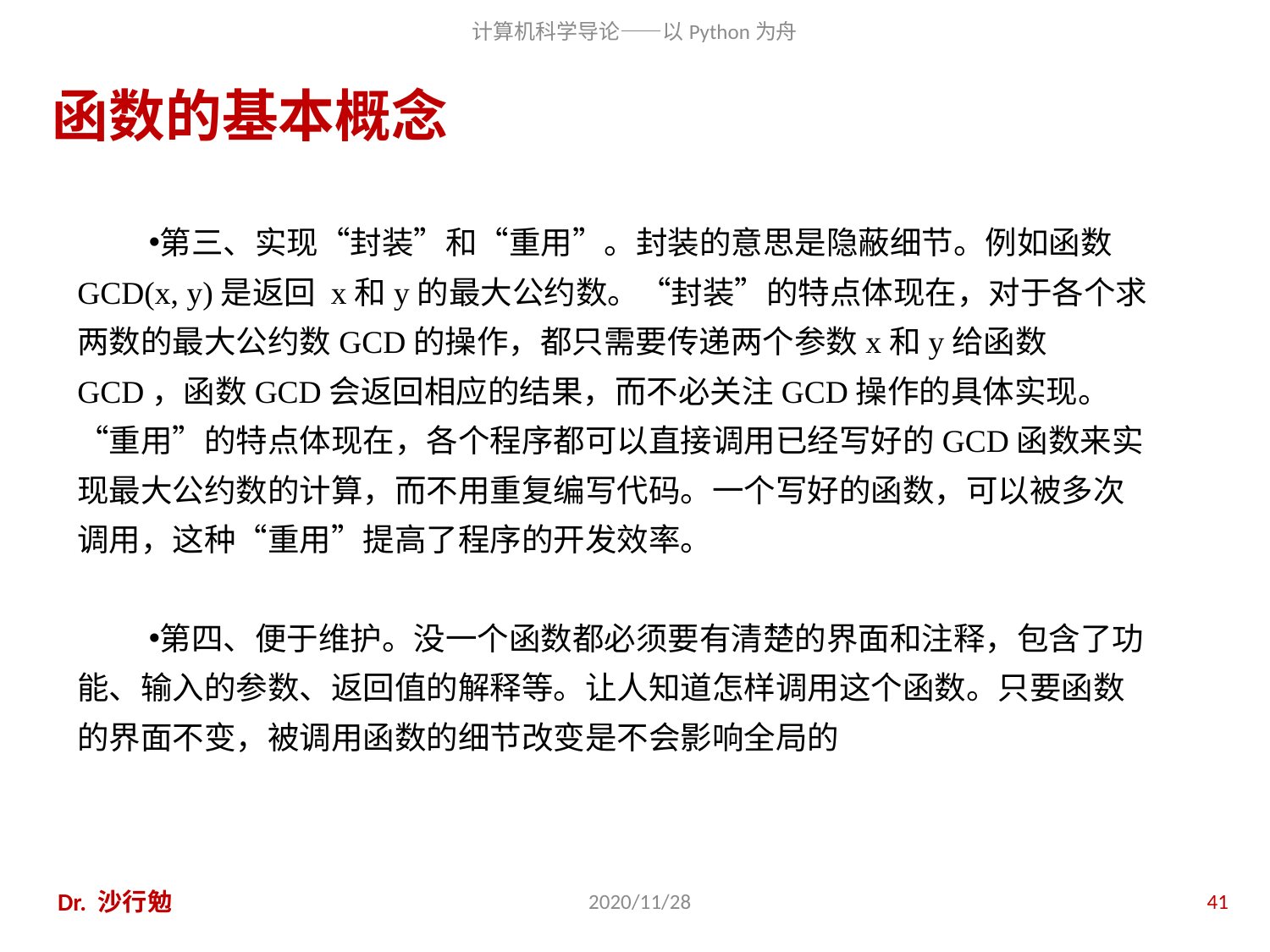

# 函数的基本概念
第三、实现“封装”和“重用”。封装的意思是隐蔽细节。例如函数GCD(x, y)是返回 x和y的最大公约数。“封装”的特点体现在，对于各个求两数的最大公约数GCD的操作，都只需要传递两个参数x和y给函数GCD，函数GCD会返回相应的结果，而不必关注GCD操作的具体实现。“重用”的特点体现在，各个程序都可以直接调用已经写好的GCD函数来实现最大公约数的计算，而不用重复编写代码。一个写好的函数，可以被多次调用，这种“重用”提高了程序的开发效率。

第四、便于维护。没一个函数都必须要有清楚的界面和注释，包含了功能、输入的参数、返回值的解释等。让人知道怎样调用这个函数。只要函数的界面不变，被调用函数的细节改变是不会影响全局的

Dr. 沙行勉
2020/11/28
41